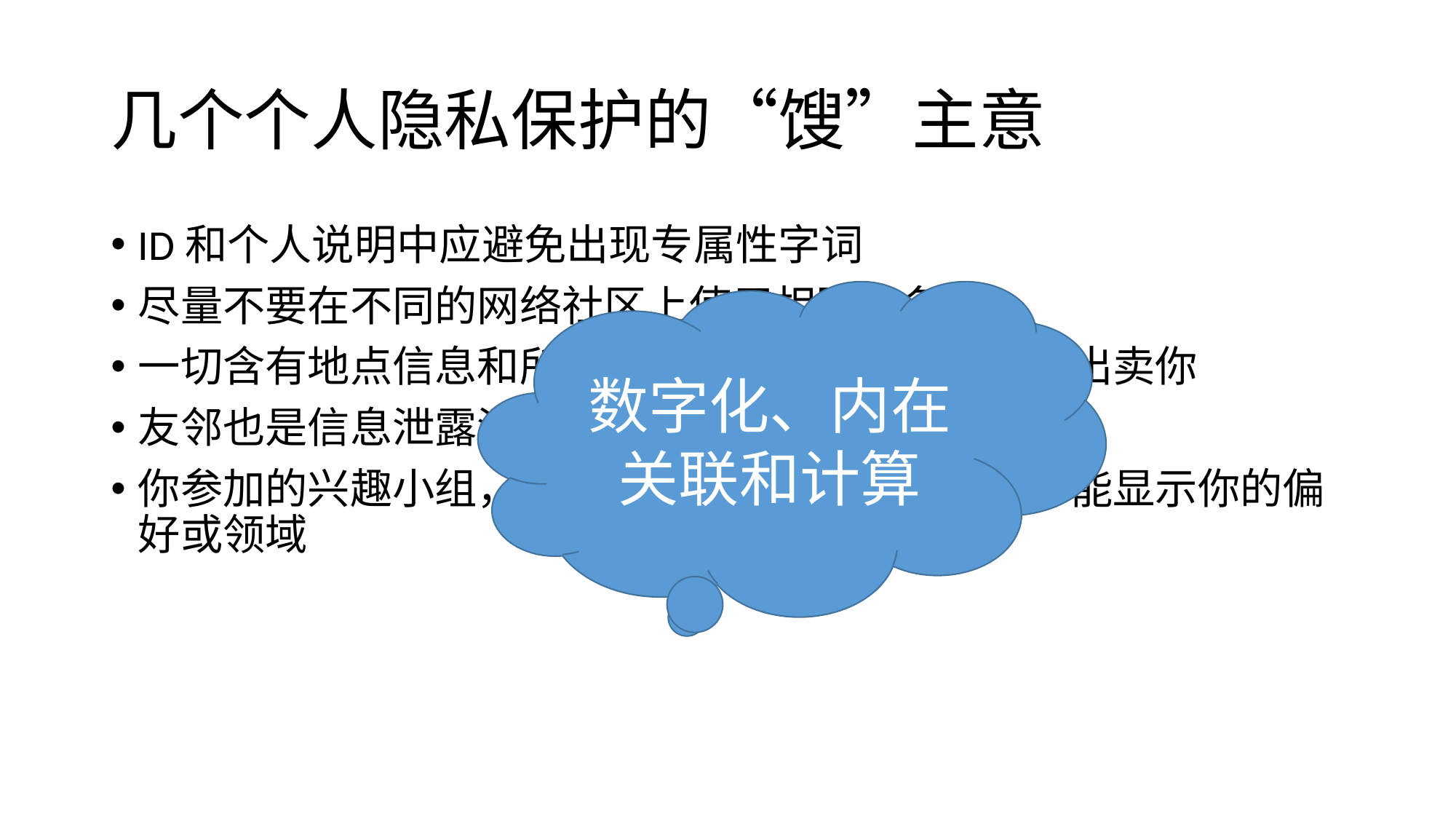

# 几个个人隐私保护的“馊”主意
ID和个人说明中应避免出现专属性字词
尽量不要在不同的网络社区上使用相同的名字
一切含有地点信息和所属群体信息的状态都有可能出卖你
友邻也是信息泄露源
你参加的兴趣小组，你阅读过的书籍，你的音乐都能显示你的偏好或领域
数字化、内在关联和计算